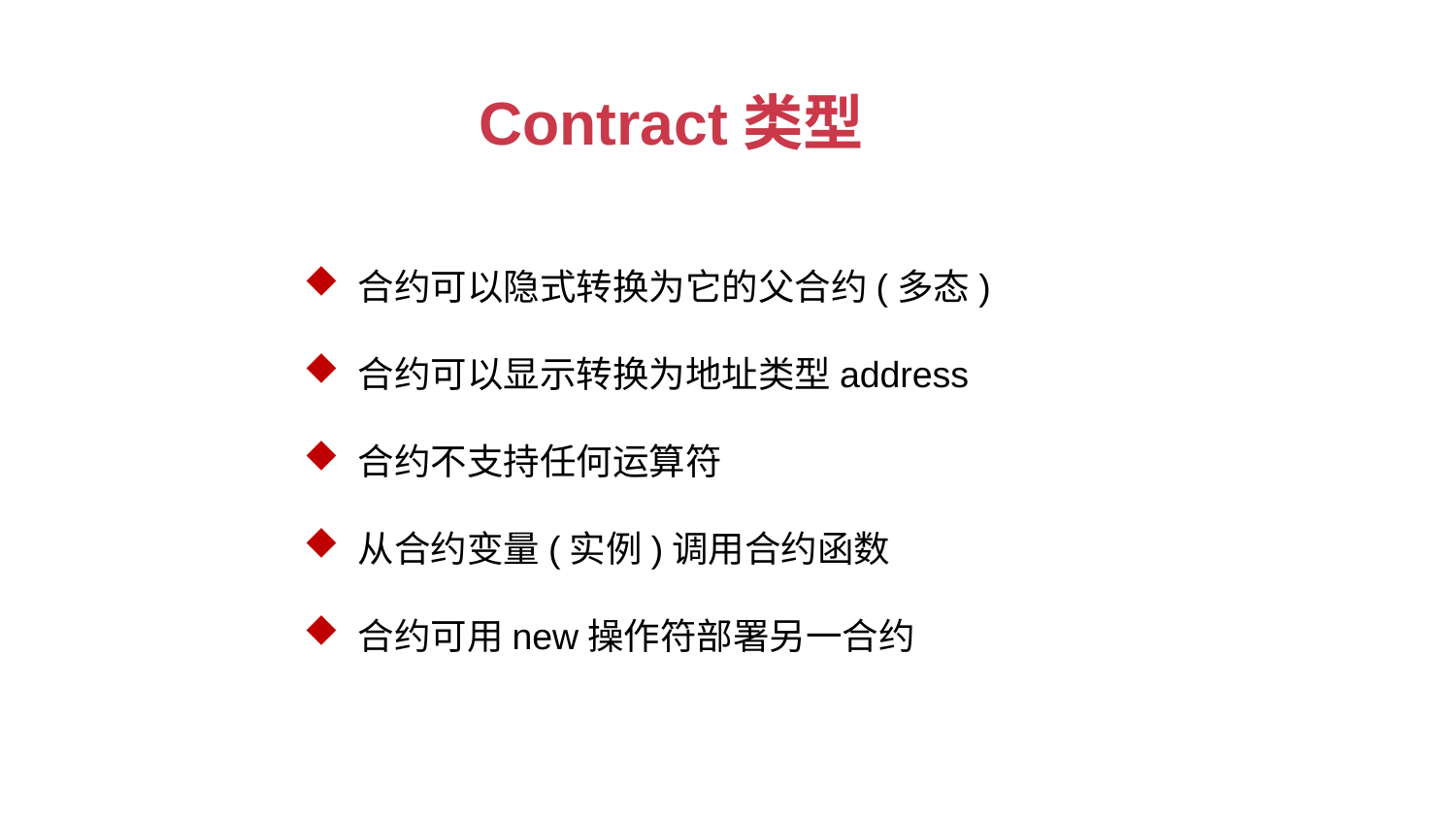

Contract类型
合约可以隐式转换为它的父合约(多态)
合约可以显示转换为地址类型address
合约不支持任何运算符
从合约变量(实例)调用合约函数
合约可用new操作符部署另一合约